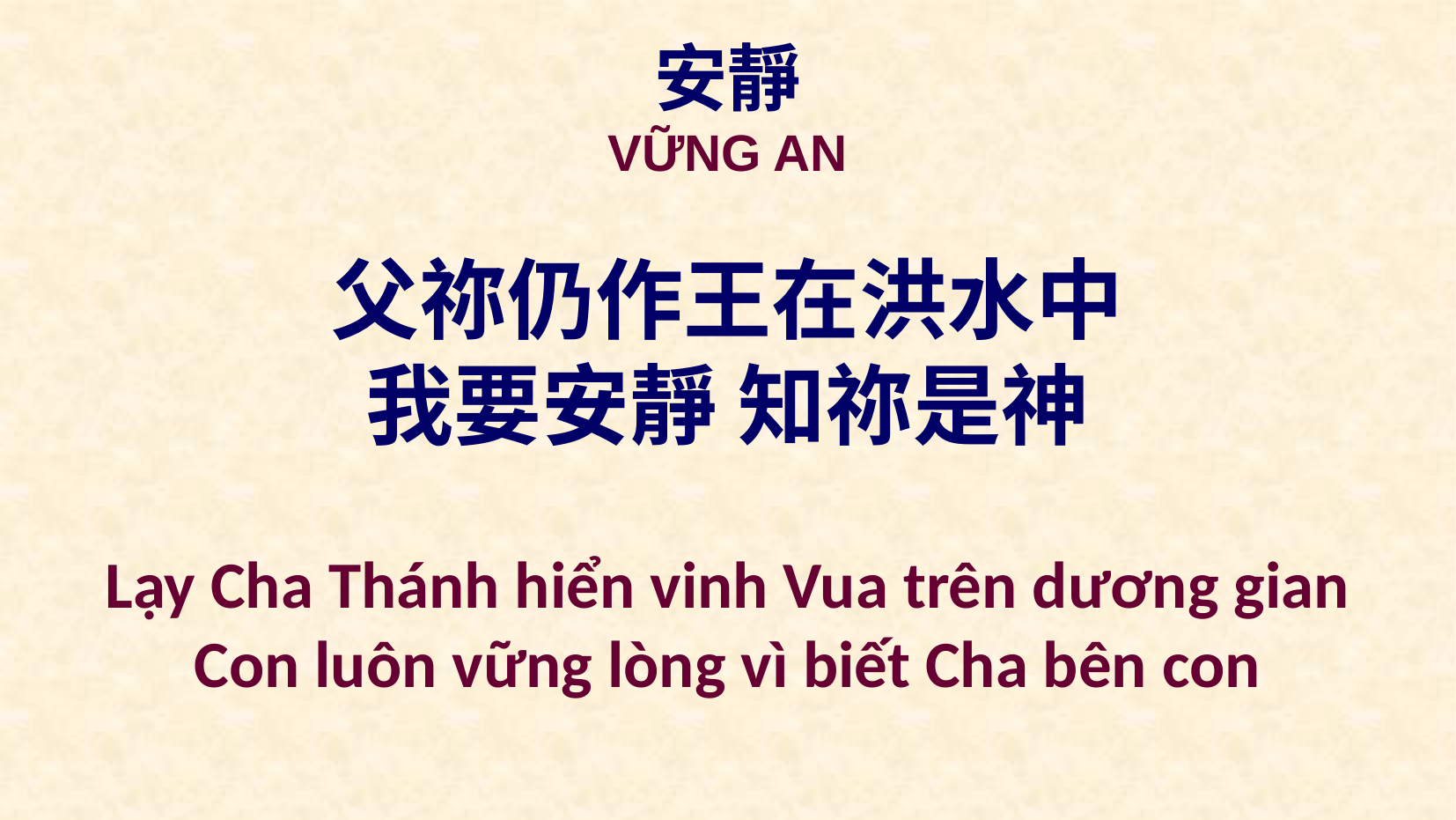

安靜
VỮNG AN
父祢仍作王在洪水中
我要安靜 知祢是神
Lạy Cha Thánh hiển vinh Vua trên dương gian
Con luôn vững lòng vì biết Cha bên con